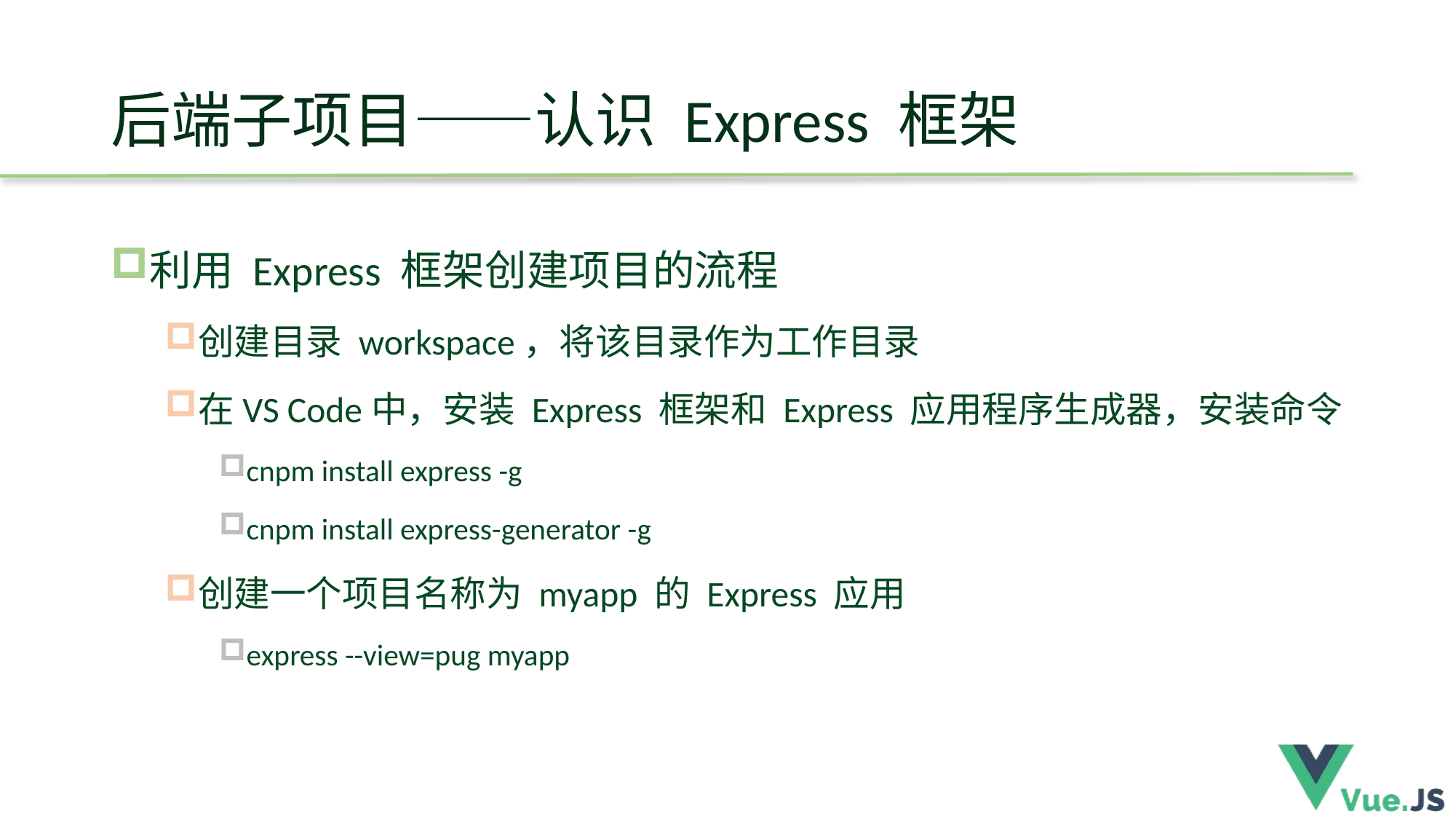

# 后端子项目——认识 Express 框架
利用 Express 框架创建项目的流程
创建目录 workspace，将该目录作为工作目录
在VS Code中，安装 Express 框架和 Express 应用程序生成器，安装命令
cnpm install express -g
cnpm install express-generator -g
创建一个项目名称为 myapp 的 Express 应用
express --view=pug myapp